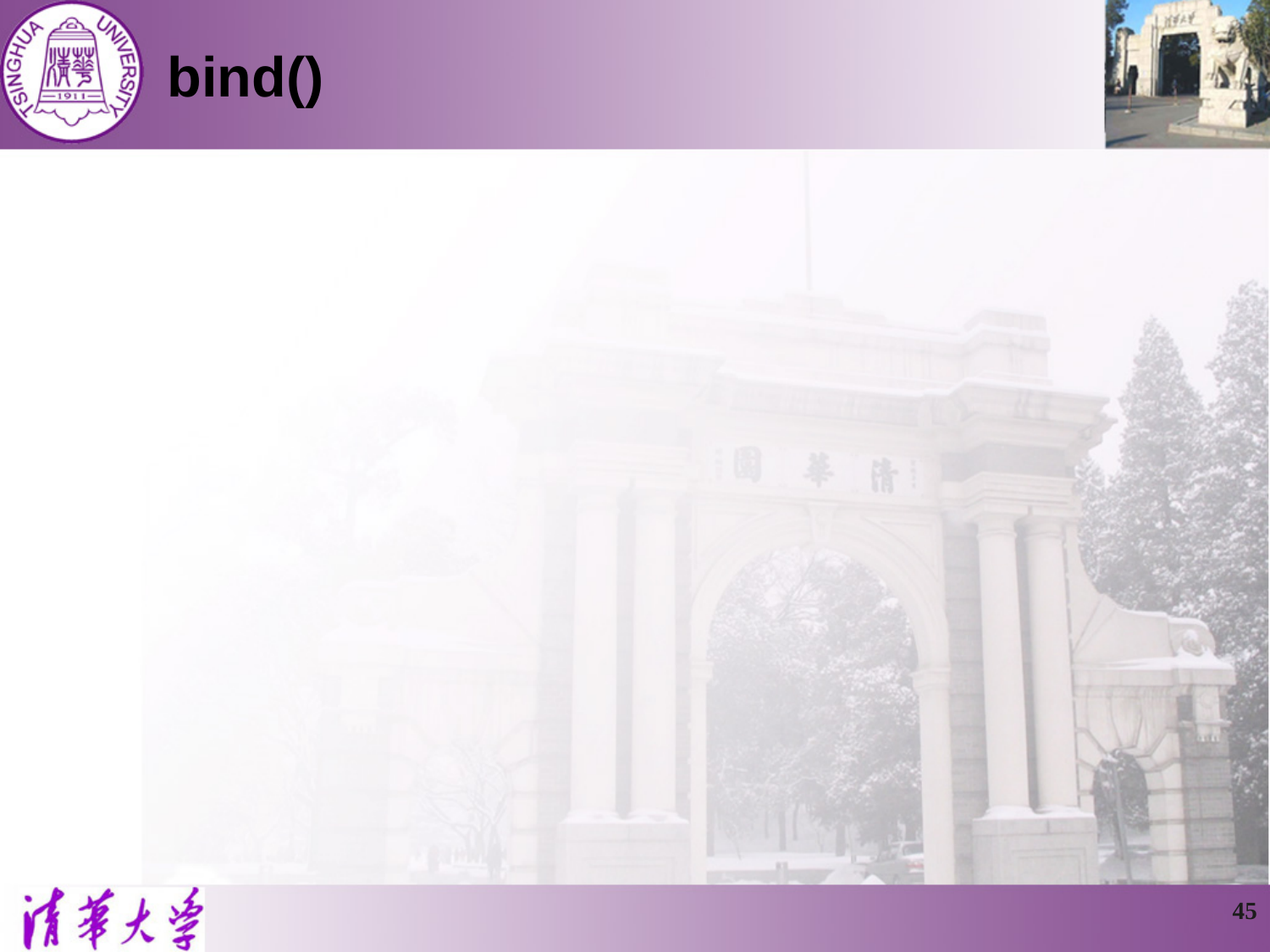

# bind()
服务器端关联套接字和地址结构
int bind (
    SOCKET s,
    const struct sockaddr FAR*  name,
    int namelen
);
返回值
成功：返回0
失败：返回SOCKET_ERROR
45